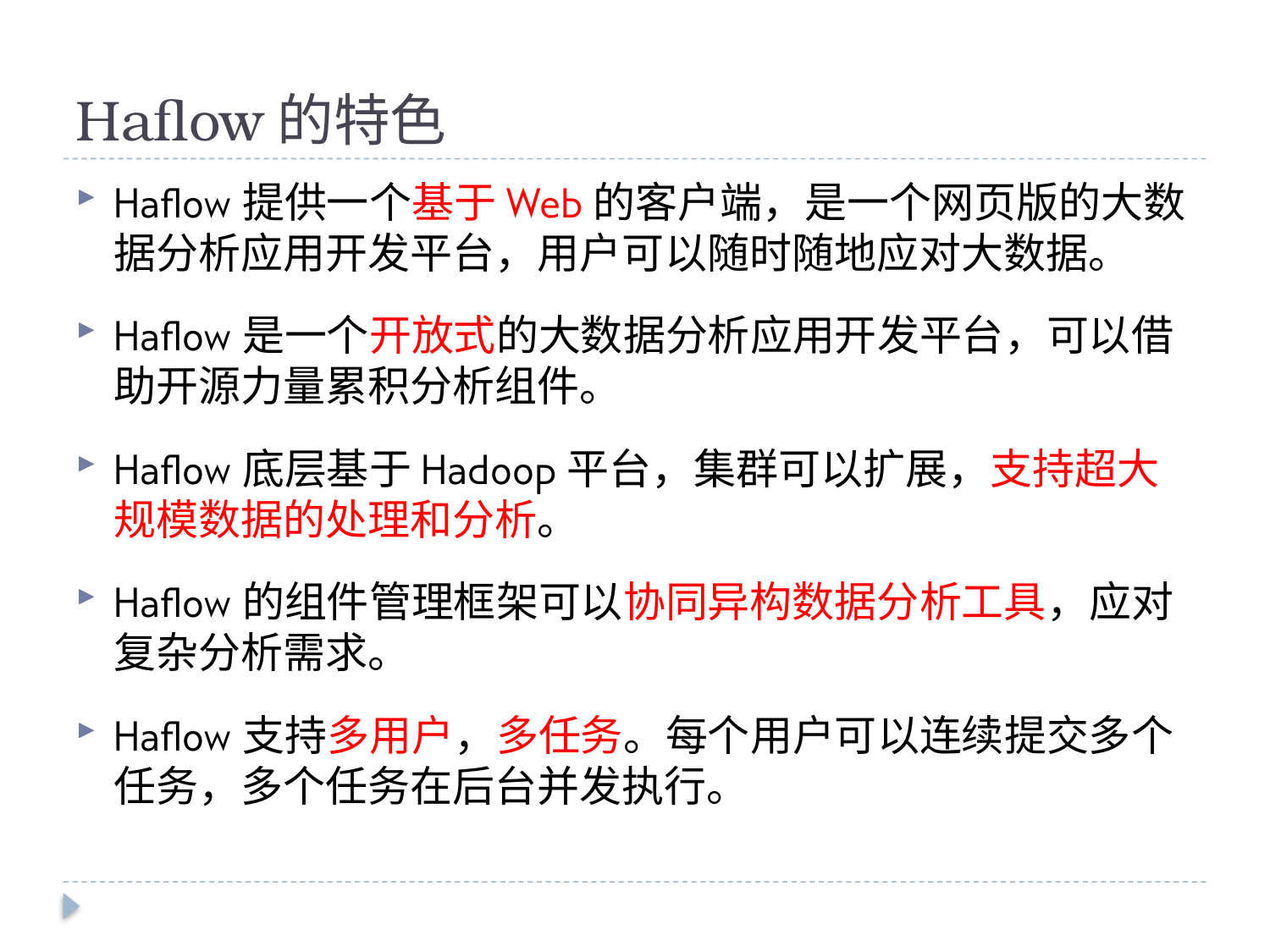

# Haflow的特色
Haflow提供一个基于Web的客户端，是一个网页版的大数据分析应用开发平台，用户可以随时随地应对大数据。
Haflow是一个开放式的大数据分析应用开发平台，可以借助开源力量累积分析组件。
Haflow底层基于Hadoop平台，集群可以扩展，支持超大规模数据的处理和分析。
Haflow的组件管理框架可以协同异构数据分析工具，应对复杂分析需求。
Haflow支持多用户，多任务。每个用户可以连续提交多个任务，多个任务在后台并发执行。